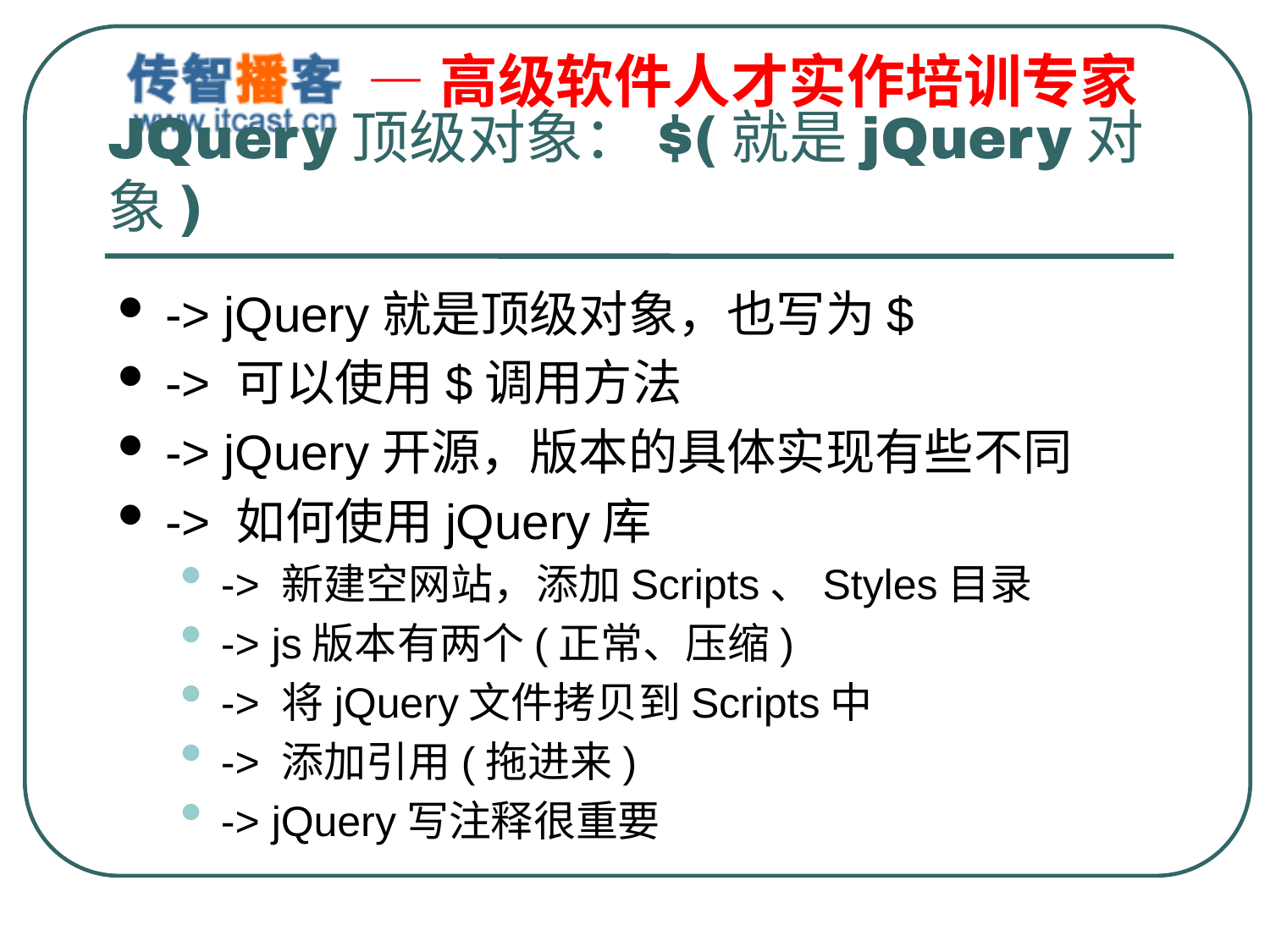

# JQuery顶级对象：$(就是jQuery对象)
-> jQuery就是顶级对象，也写为$
-> 可以使用$调用方法
-> jQuery开源，版本的具体实现有些不同
-> 如何使用jQuery库
-> 新建空网站，添加Scripts、Styles目录
-> js版本有两个(正常、压缩)
-> 将jQuery文件拷贝到Scripts中
-> 添加引用(拖进来)
-> jQuery写注释很重要